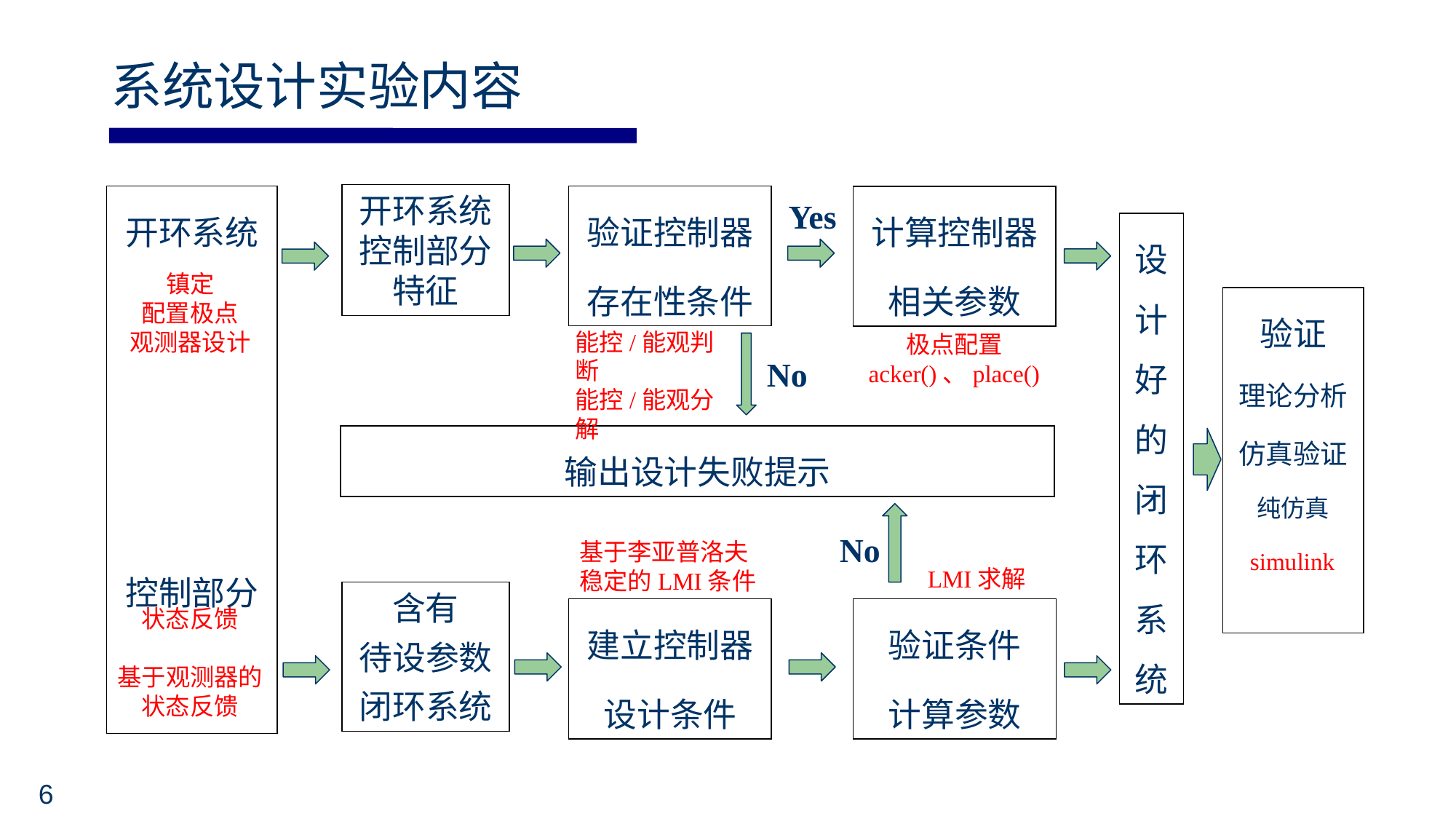

系统设计实验内容

开环系统控制部分特征
开环系统

控制部分

验证控制器
存在性条件
计算控制器
相关参数
Yes
设计好的闭环系统

镇定
配置极点
观测器设计
验证
理论分析
仿真验证
纯仿真

能控/能观判断
能控/能观分解
极点配置
acker()、place()
No

输出设计失败提示

No

基于李亚普洛夫稳定的LMI条件
simulink
LMI求解
含有
待设参数
闭环系统
状态反馈

基于观测器的状态反馈
验证条件
计算参数
建立控制器
设计条件

6